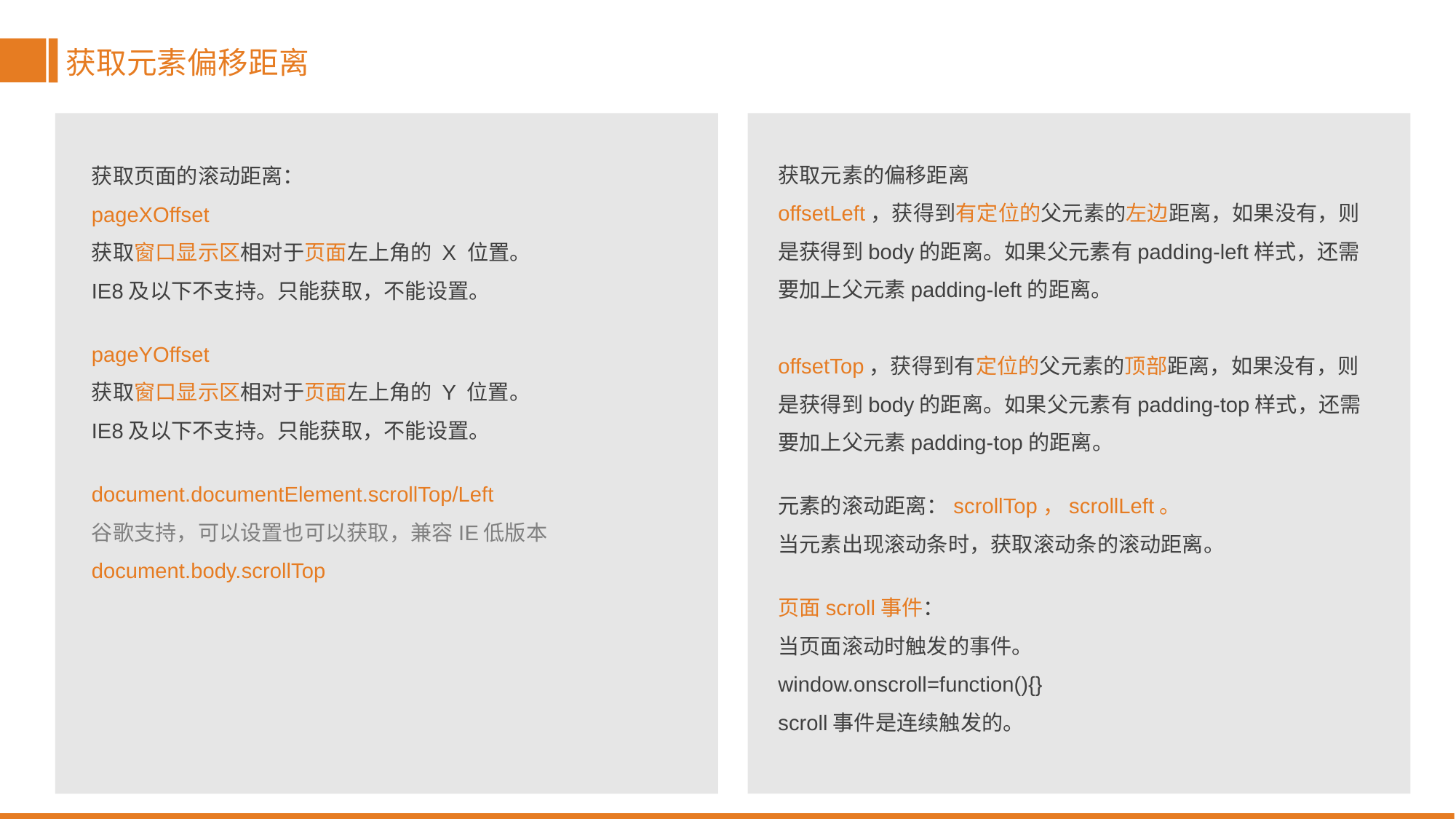

获取元素偏移距离

获取元素的偏移距离
offsetLeft，获得到有定位的父元素的左边距离，如果没有，则
是获得到body的距离。如果父元素有padding-left样式，还需
要加上父元素padding-left的距离。

offsetTop，获得到有定位的父元素的顶部距离，如果没有，则
是获得到body的距离。如果父元素有padding-top样式，还需
要加上父元素padding-top的距离。

元素的滚动距离：scrollTop，scrollLeft。
当元素出现滚动条时，获取滚动条的滚动距离。

页面scroll事件：
当页面滚动时触发的事件。
window.onscroll=function(){}
scroll事件是连续触发的。

获取页面的滚动距离：
pageXOffset
获取窗口显示区相对于页面左上角的 X 位置。
IE8及以下不支持。只能获取，不能设置。

pageYOffset
获取窗口显示区相对于页面左上角的 Y 位置。
IE8及以下不支持。只能获取，不能设置。

document.documentElement.scrollTop/Left
谷歌支持，可以设置也可以获取，兼容IE低版本
document.body.scrollTop